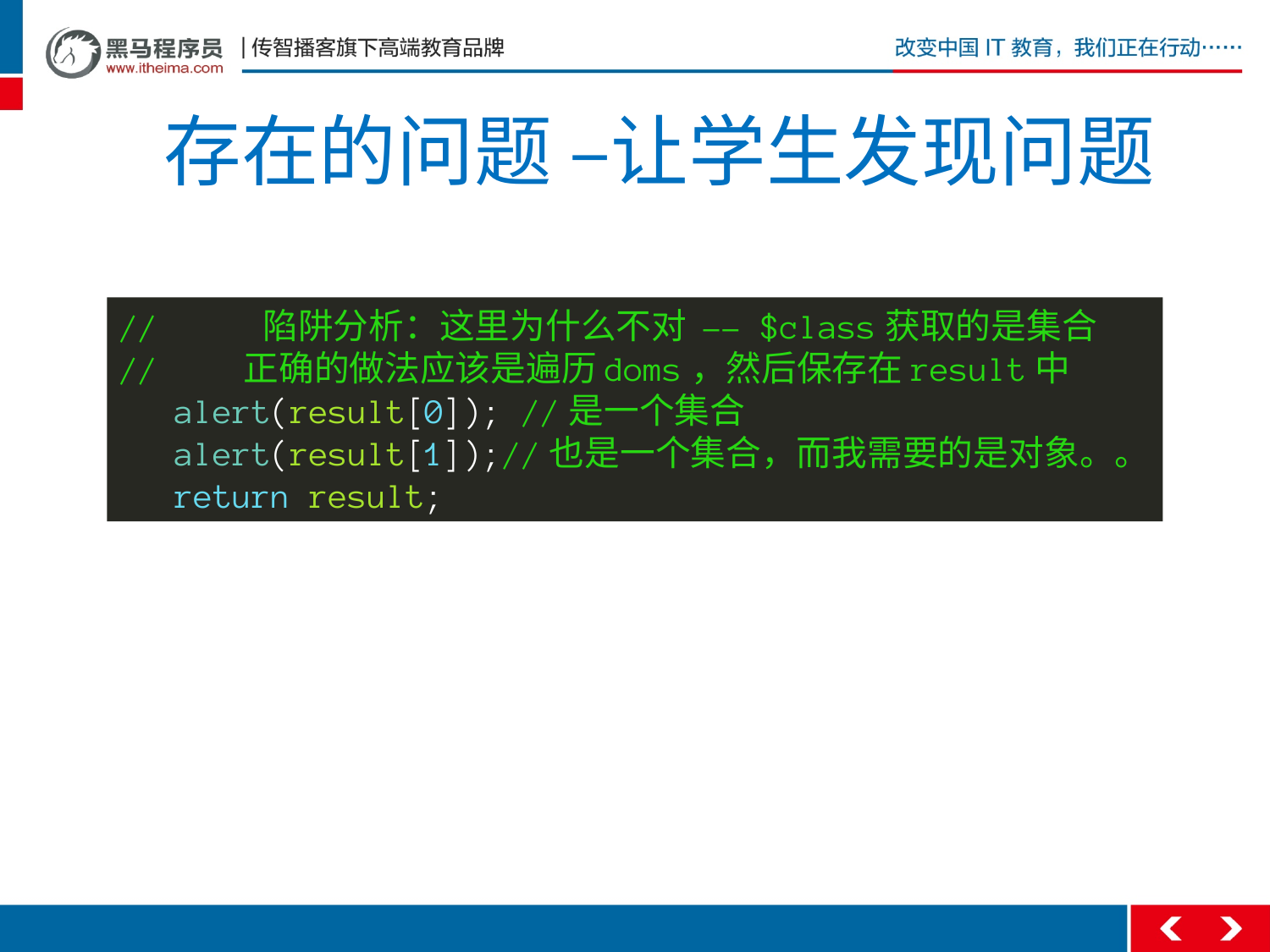

# 存在的问题 –让学生发现问题

//     陷阱分析：这里为什么不对 -- $class获取的是集合
//    正确的做法应该是遍历doms，然后保存在result中
      alert(result[0]); //是一个集合
      alert(result[1]);//也是一个集合，而我需要的是对象。。
      return result;